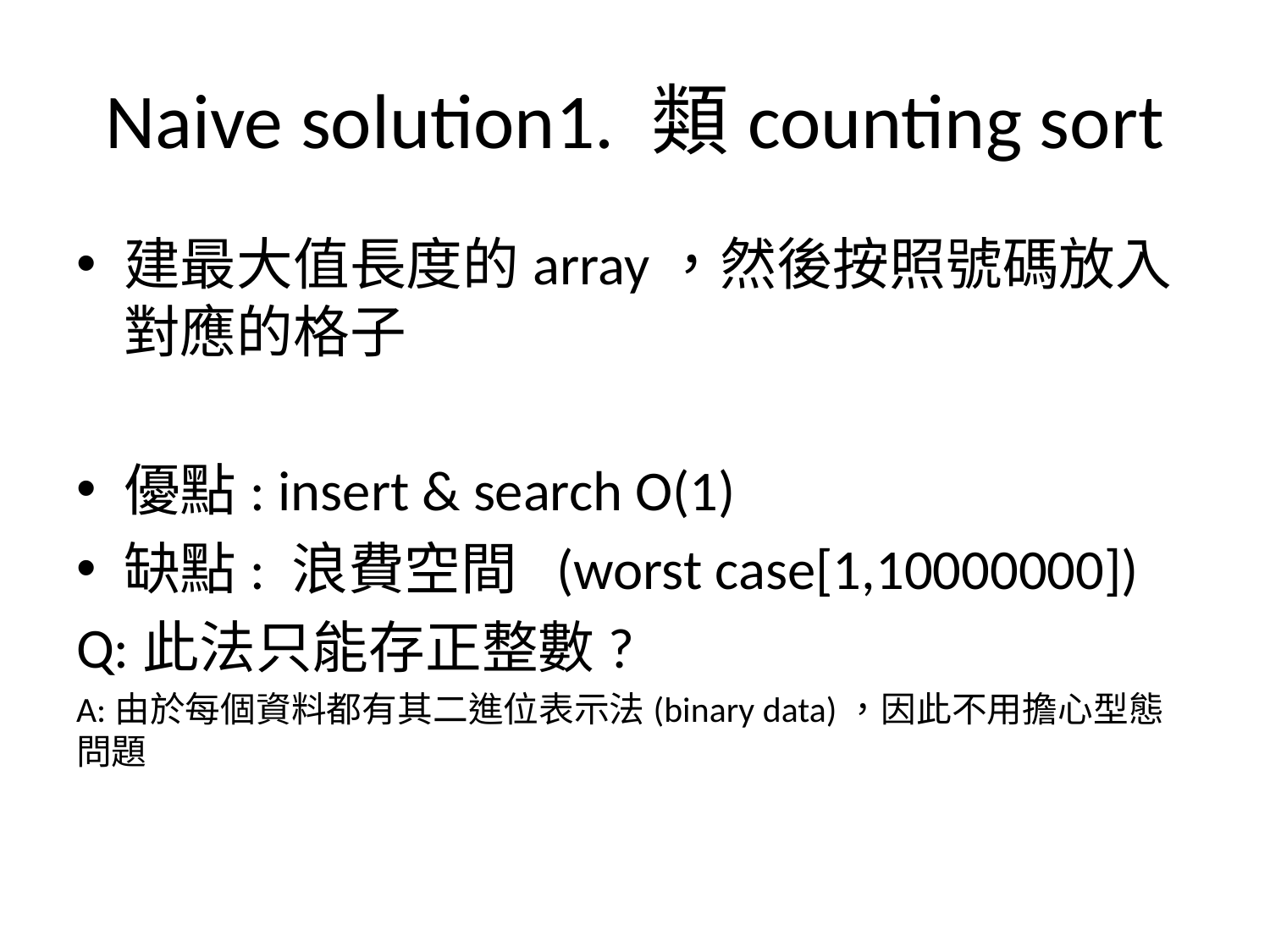

# Naive solution1. 類counting sort
建最大值長度的array，然後按照號碼放入對應的格子

優點: insert & search O(1)
缺點: 浪費空間  (worst case[1,10000000])
Q:此法只能存正整數?
A:由於每個資料都有其二進位表示法(binary data)，因此不用擔心型態問題